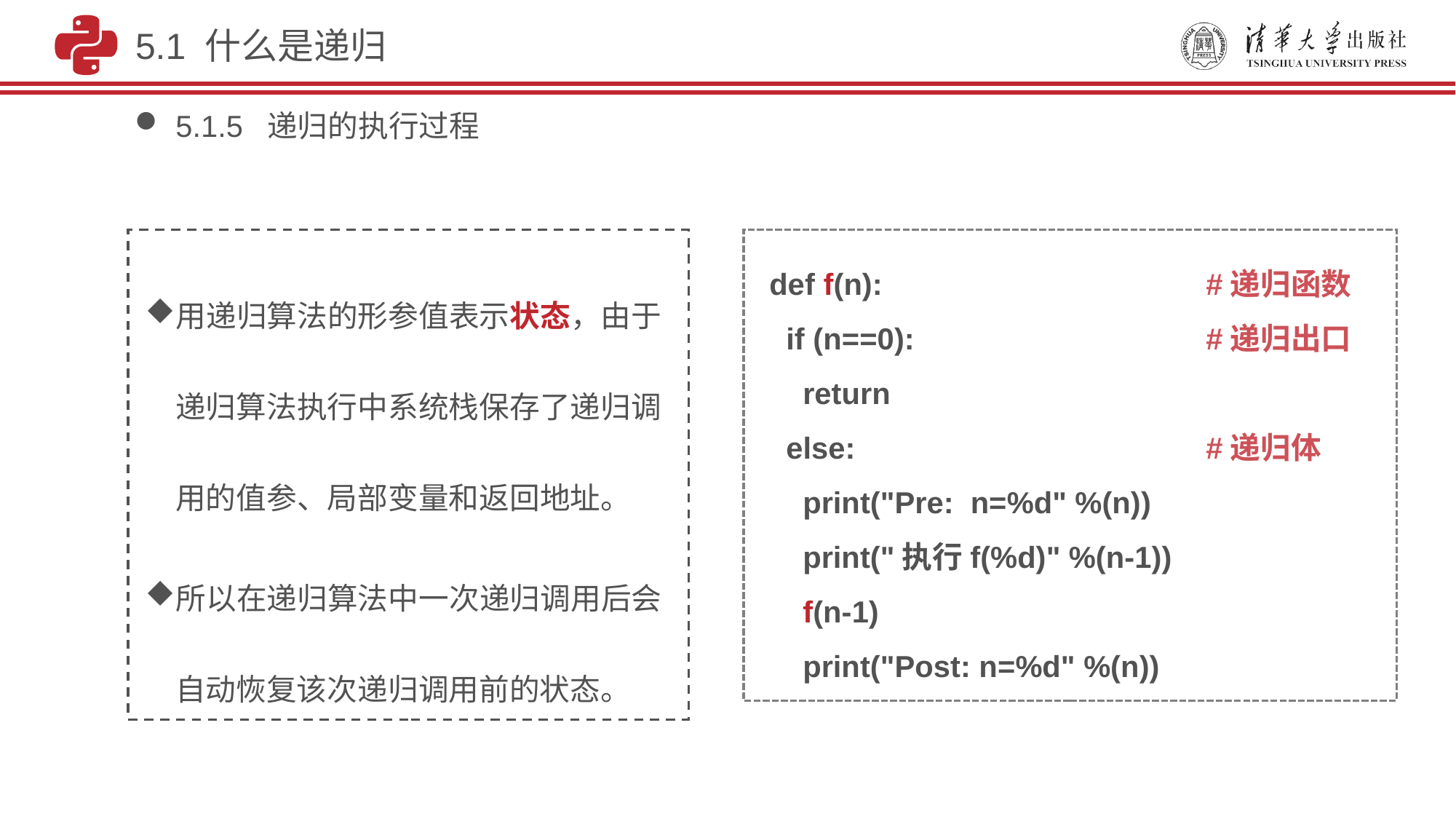

5.1 什么是递归
5.1.5  递归的执行过程
用递归算法的形参值表示状态，由于递归算法执行中系统栈保存了递归调用的值参、局部变量和返回地址。
所以在递归算法中一次递归调用后会自动恢复该次递归调用前的状态。
def f(n):			#递归函数
  if (n==0):			#递归出口
    return
  else:				#递归体
    print("Pre:  n=%d" %(n))
    print("执行f(%d)" %(n-1))
    f(n-1)
    print("Post: n=%d" %(n))